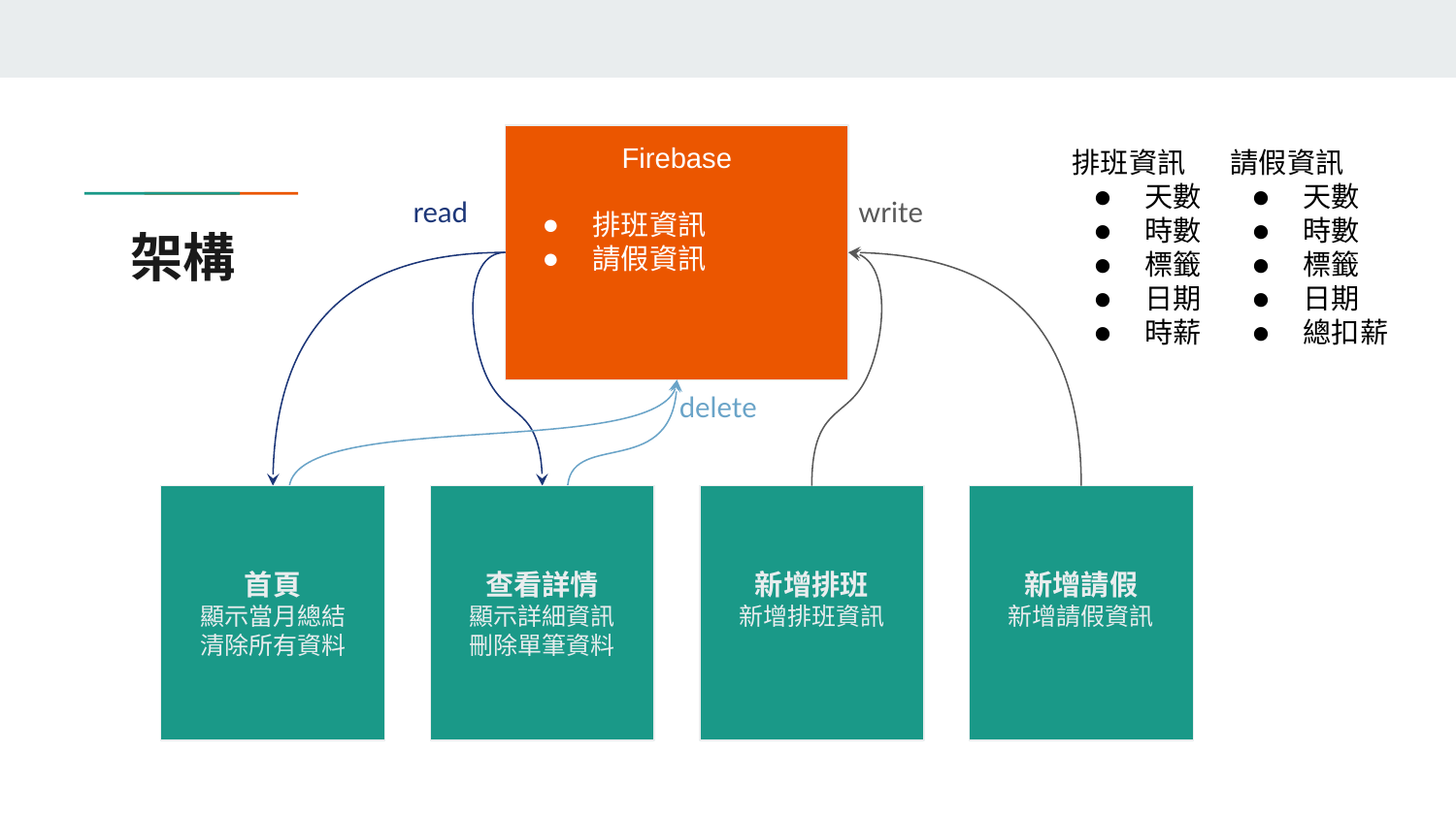

Firebase

排班資訊
請假資訊
排班資訊
天數
時數
標籤
日期
時薪
請假資訊
天數
時數
標籤
日期
總扣薪
read
write
# 架構
delete
首頁
顯示當月總結
清除所有資料
查看詳情
顯示詳細資訊
刪除單筆資料
新增排班
新增排班資訊

新增請假
新增請假資訊